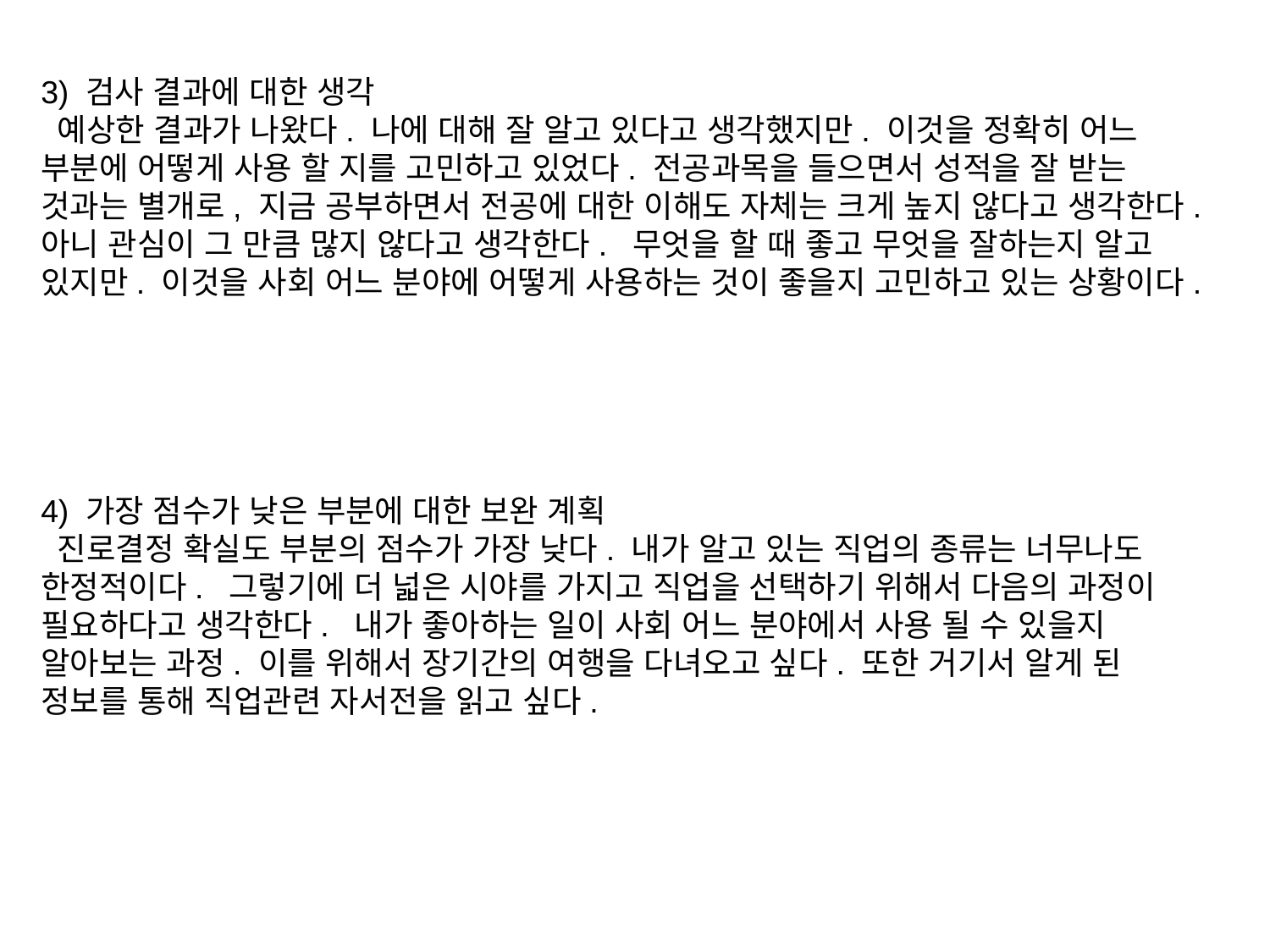

3) 검사 결과에 대한 생각
 예상한 결과가 나왔다. 나에 대해 잘 알고 있다고 생각했지만. 이것을 정확히 어느 부분에 어떻게 사용 할 지를 고민하고 있었다. 전공과목을 들으면서 성적을 잘 받는 것과는 별개로, 지금 공부하면서 전공에 대한 이해도 자체는 크게 높지 않다고 생각한다. 아니 관심이 그 만큼 많지 않다고 생각한다.  무엇을 할 때 좋고 무엇을 잘하는지 알고 있지만. 이것을 사회 어느 분야에 어떻게 사용하는 것이 좋을지 고민하고 있는 상황이다.

4) 가장 점수가 낮은 부분에 대한 보완 계획
 진로결정 확실도 부분의 점수가 가장 낮다. 내가 알고 있는 직업의 종류는 너무나도 한정적이다.  그렇기에 더 넓은 시야를 가지고 직업을 선택하기 위해서 다음의 과정이 필요하다고 생각한다.  내가 좋아하는 일이 사회 어느 분야에서 사용 될 수 있을지 알아보는 과정. 이를 위해서 장기간의 여행을 다녀오고 싶다. 또한 거기서 알게 된 정보를 통해 직업관련 자서전을 읽고 싶다.